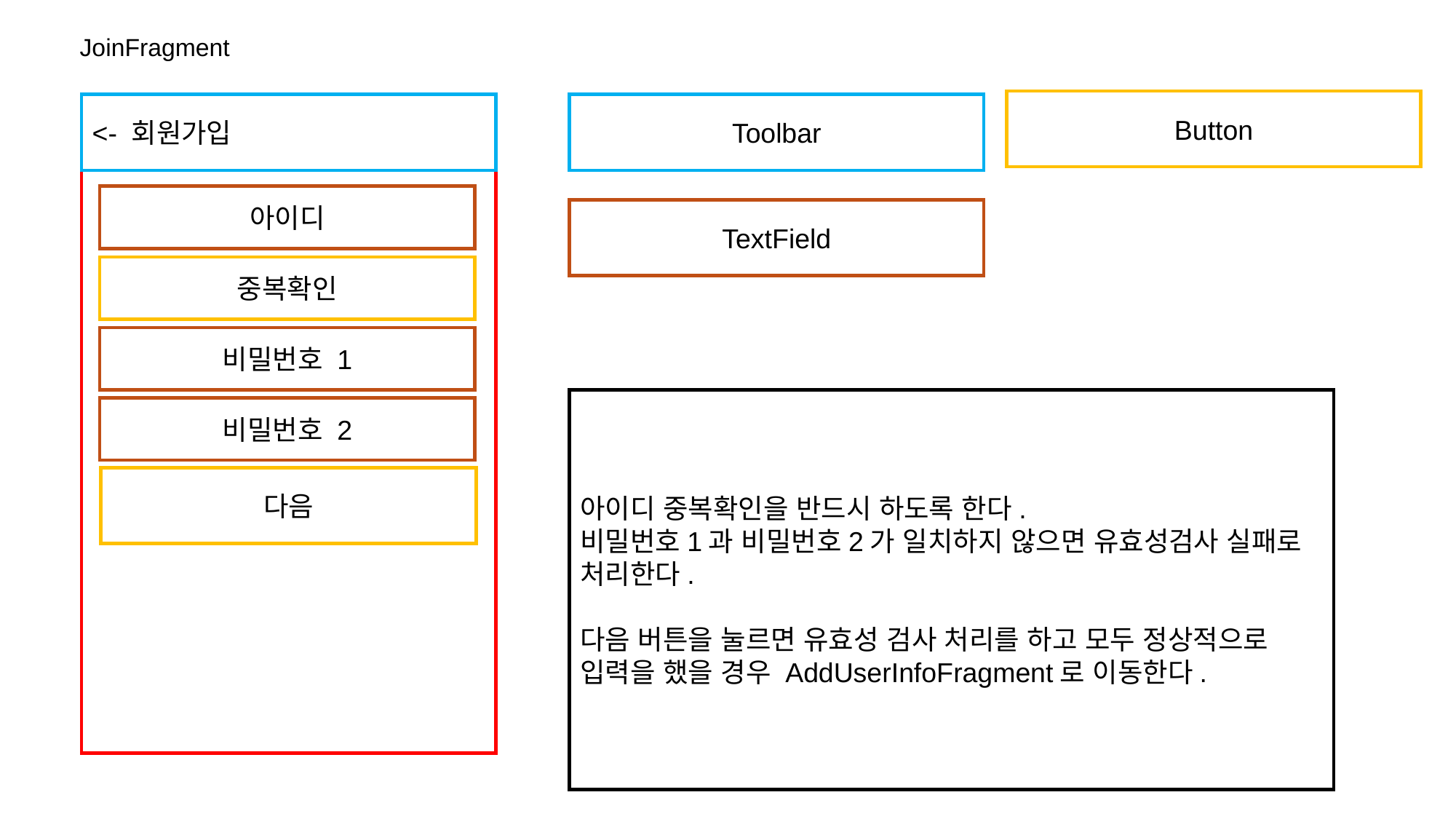

JoinFragment
Button
<- 회원가입

Toolbar
아이디
TextField
중복확인
비밀번호 1
아이디 중복확인을 반드시 하도록 한다.
비밀번호1과 비밀번호2가 일치하지 않으면 유효성검사 실패로 처리한다.

다음 버튼을 눌르면 유효성 검사 처리를 하고 모두 정상적으로 입력을 했을 경우 AddUserInfoFragment로 이동한다.
비밀번호 2
다음